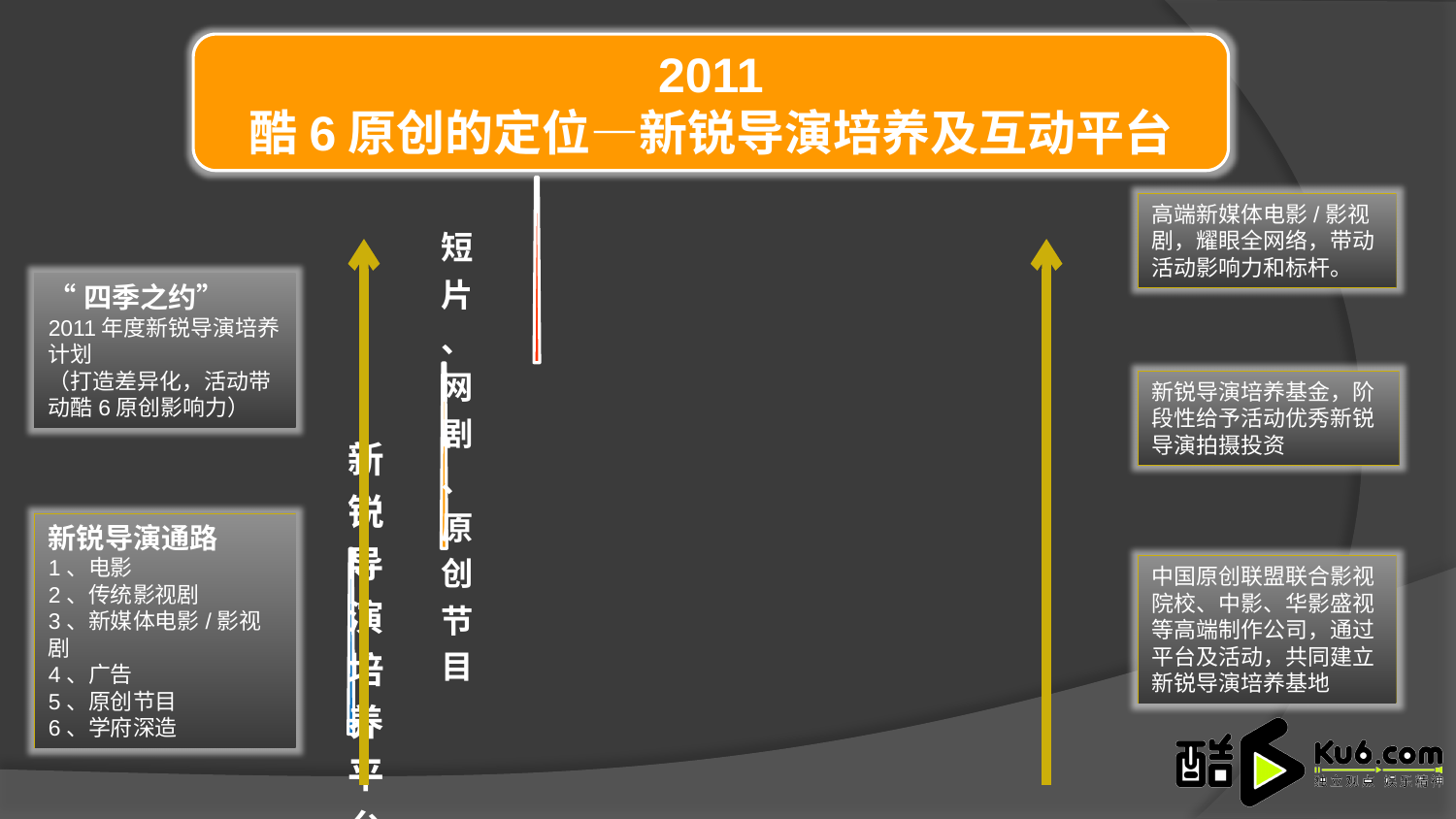

2011
酷6原创的定位—新锐导演培养及互动平台
高端新媒体电影/影视剧，耀眼全网络，带动活动影响力和标杆。
新媒体电影
/影视剧
短片、网剧、
原创节目
“四季之约”
2011年度新锐导演培养计划
（打造差异化，活动带动酷6原创影响力）
新锐导演培养基金，阶段性给予活动优秀新锐导演拍摄投资
新锐导演通路
1、电影
2、传统影视剧
3、新媒体电影/影视剧
4、广告
5、原创节目
6、学府深造
中国原创联盟联合影视院校、中影、华影盛视等高端制作公司，通过平台及活动，共同建立新锐导演培养基地